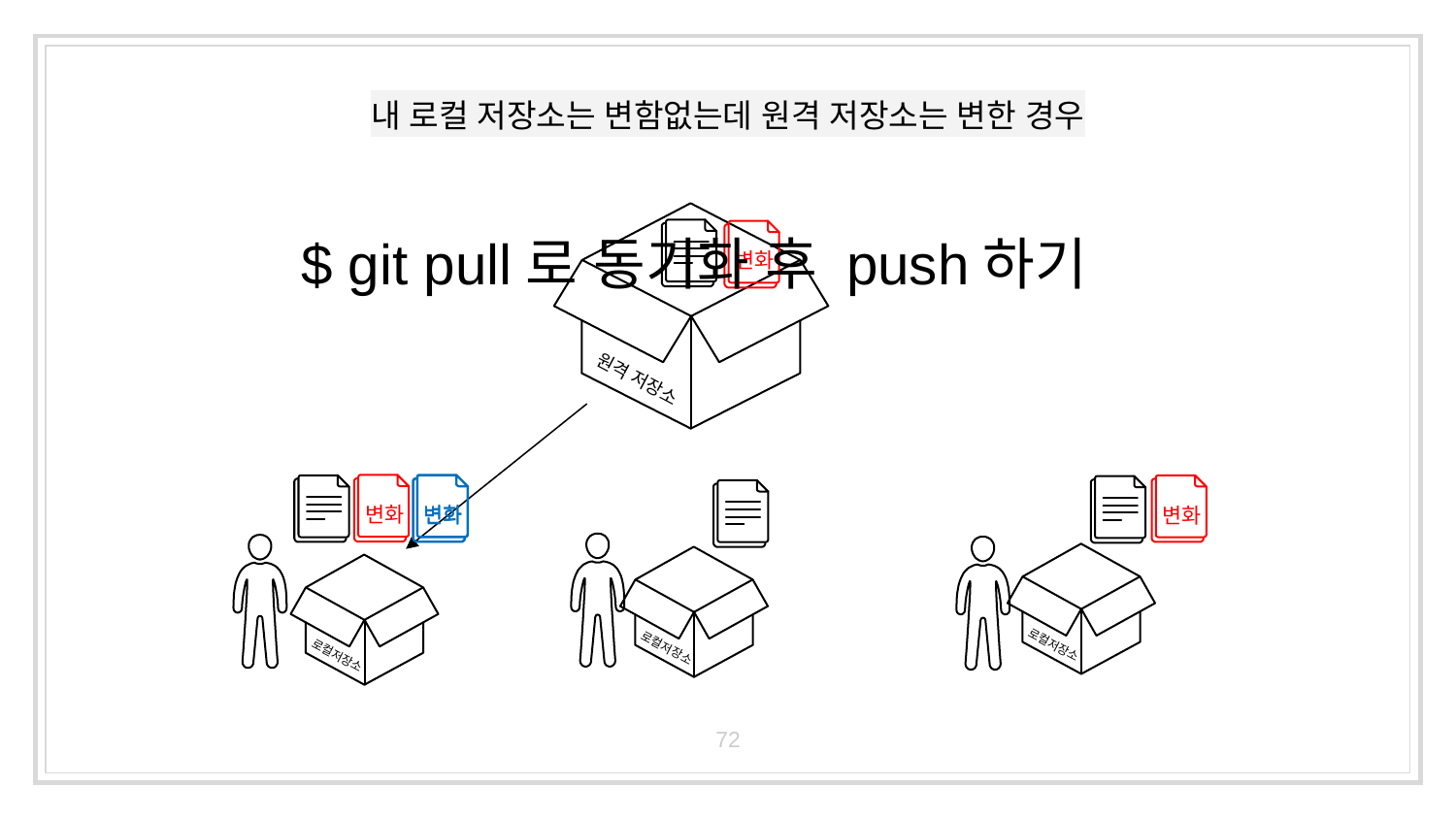

# 내 로컬 저장소는 변함없는데 원격 저장소는 변한 경우

원격 저장소
$ git pull로 동기화 후 push하기

변화

변화

변화

변화

변화

로컬저장소

로컬저장소

로컬저장소
72